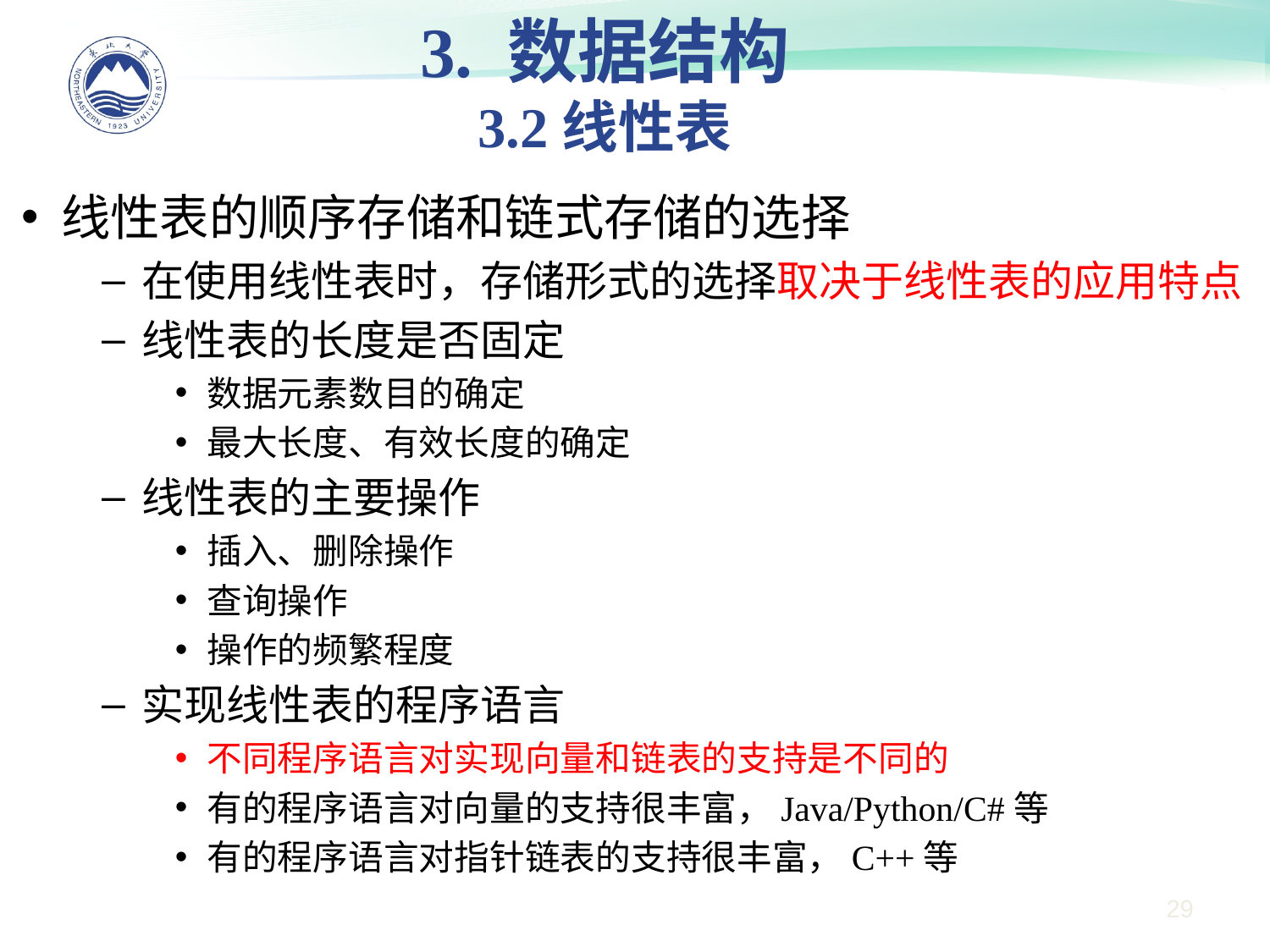

3. 数据结构
3.2线性表
线性表的顺序存储和链式存储的选择
在使用线性表时，存储形式的选择取决于线性表的应用特点
线性表的长度是否固定
数据元素数目的确定
最大长度、有效长度的确定
线性表的主要操作
插入、删除操作
查询操作
操作的频繁程度
实现线性表的程序语言
不同程序语言对实现向量和链表的支持是不同的
有的程序语言对向量的支持很丰富，Java/Python/C#等
有的程序语言对指针链表的支持很丰富，C++等
29